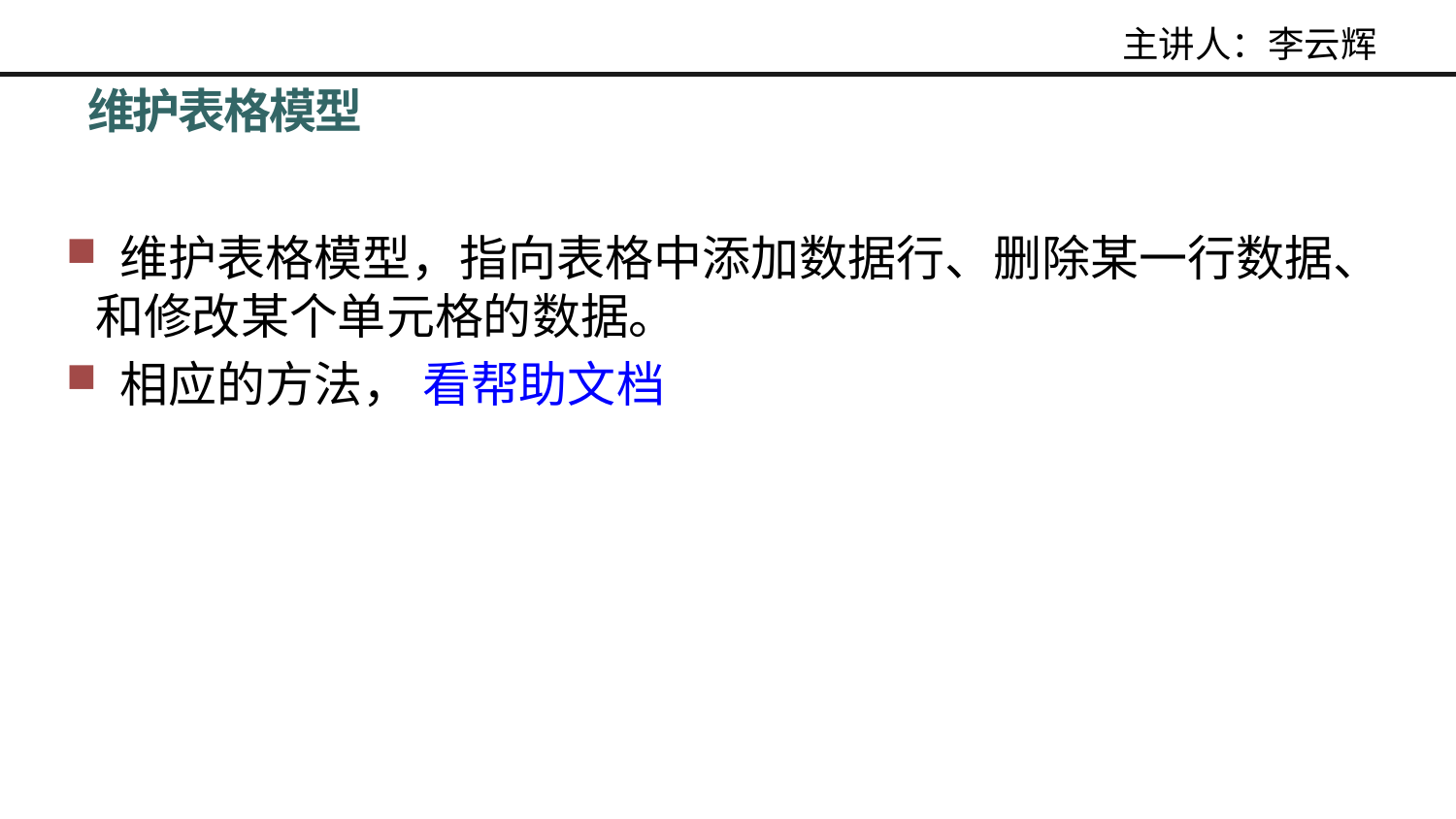

# 维护表格模型
 维护表格模型，指向表格中添加数据行、删除某一行数据、和修改某个单元格的数据。
 相应的方法， 看帮助文档